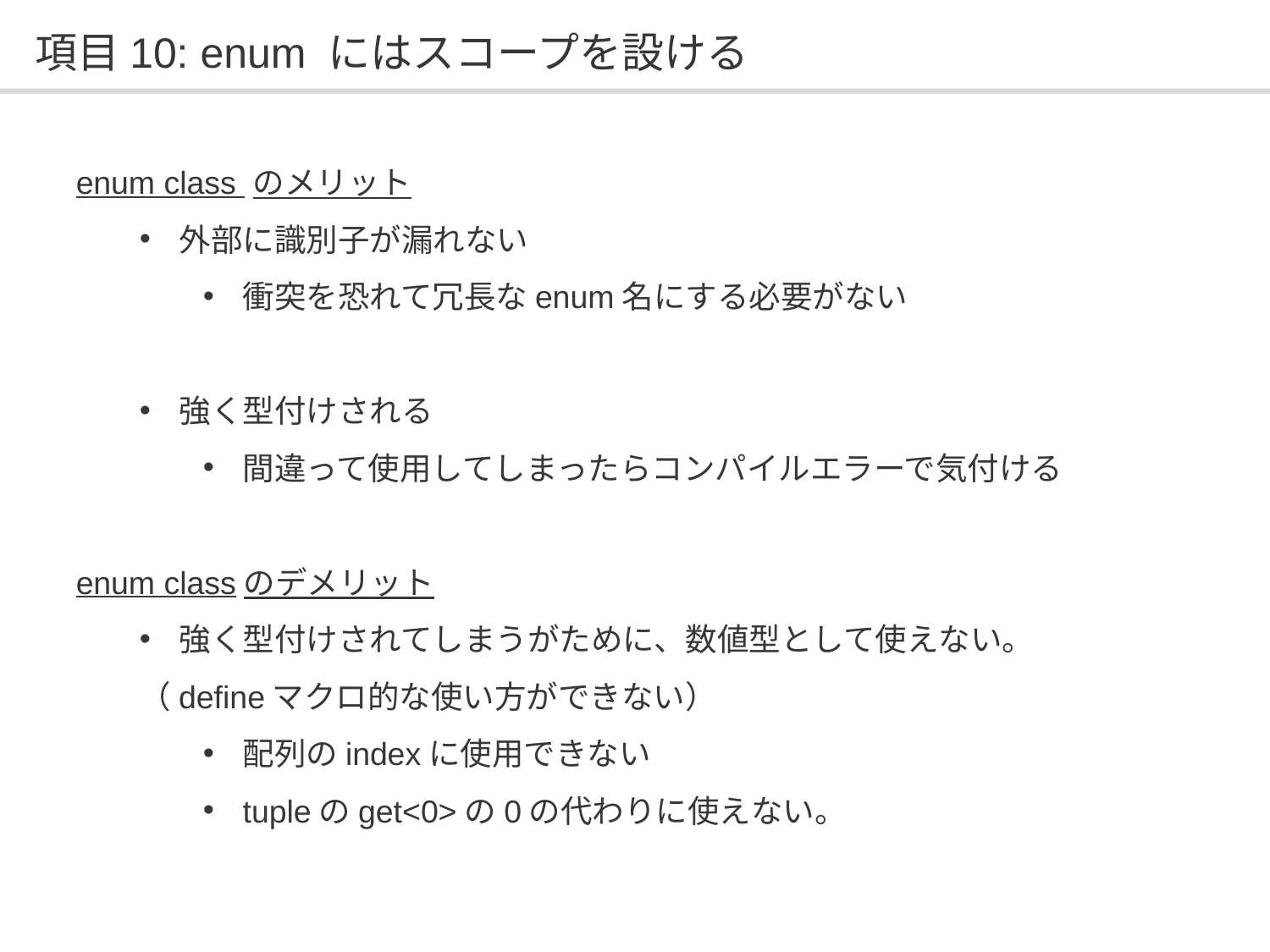

# 項目10: enum にはスコープを設ける
enum class のメリット
外部に識別子が漏れない
衝突を恐れて冗長なenum名にする必要がない

強く型付けされる
間違って使用してしまったらコンパイルエラーで気付ける

enum classのデメリット
強く型付けされてしまうがために、数値型として使えない。
（defineマクロ的な使い方ができない）
配列のindexに使用できない
tupleのget<0>の0の代わりに使えない。